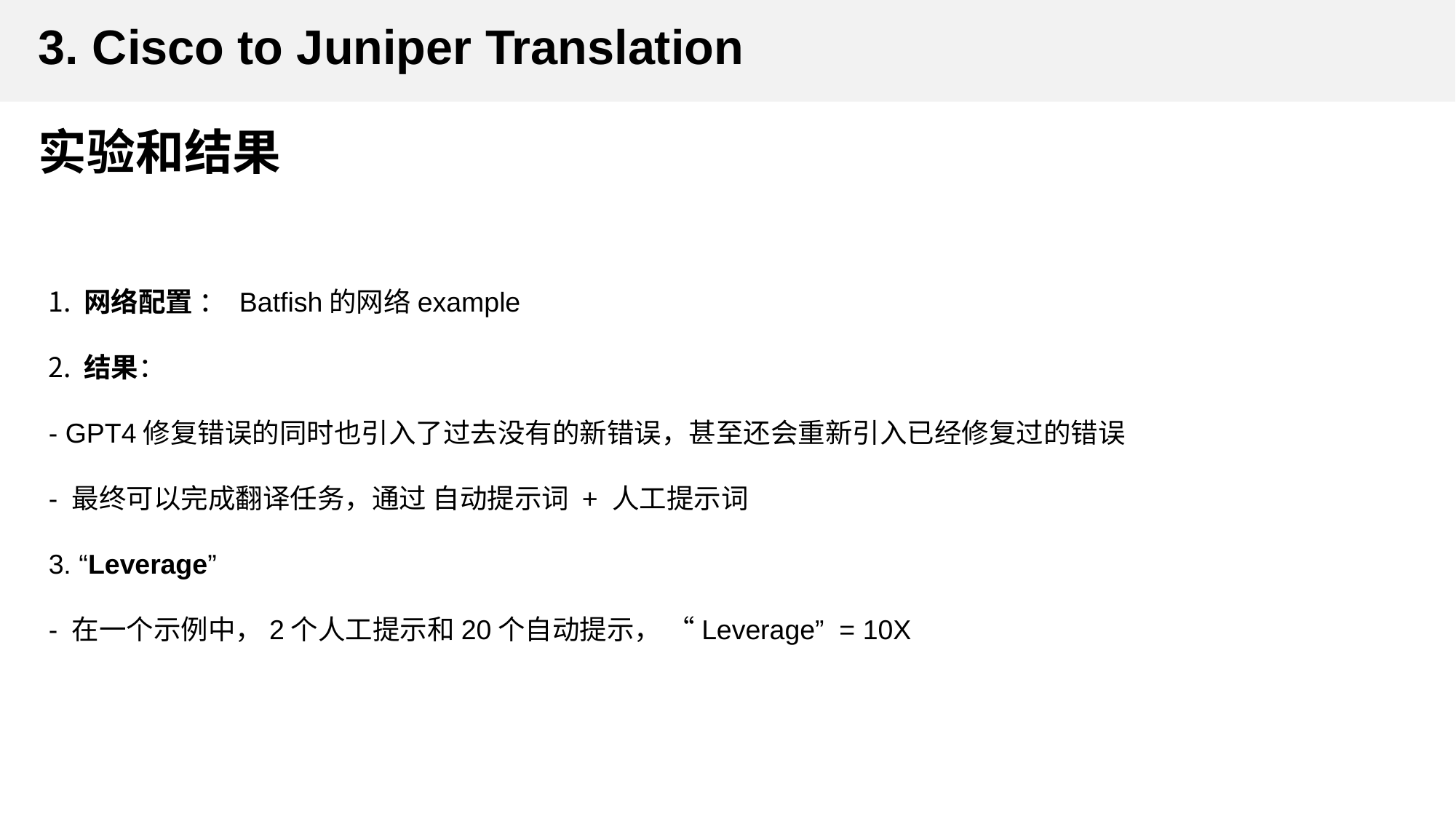

# 3. Cisco to Juniper Translation
实验和结果
 网络配置 ： Batfish的网络example
 结果：
- GPT4修复错误的同时也引入了过去没有的新错误，甚至还会重新引入已经修复过的错误
- 最终可以完成翻译任务，通过 自动提示词 + 人工提示词
3. “Leverage”
- 在一个示例中，2个人工提示和20个自动提示， “Leverage”  = 10X